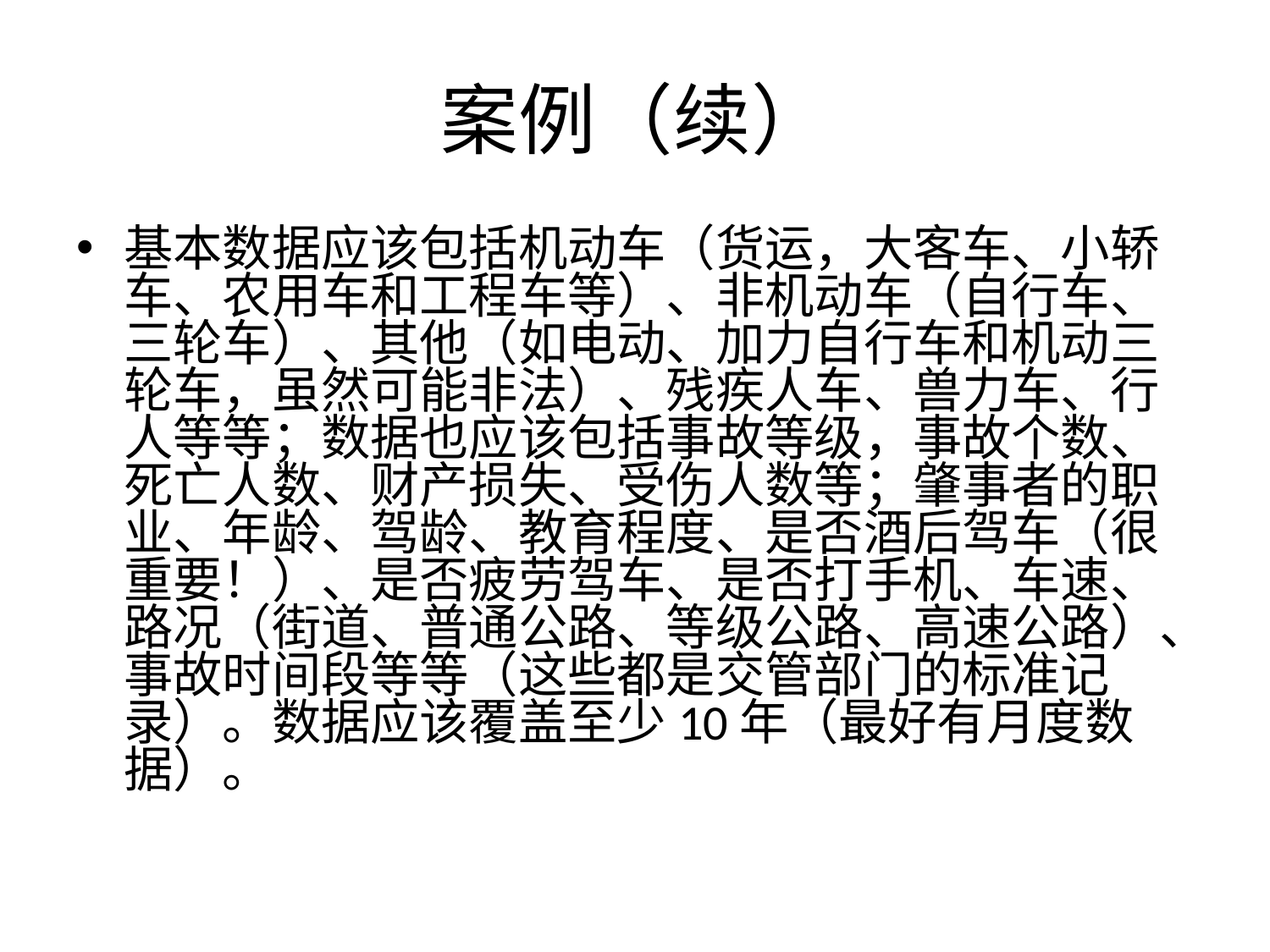

# 案例（续）
基本数据应该包括机动车（货运，大客车、小轿车、农用车和工程车等）、非机动车（自行车、三轮车）、其他（如电动、加力自行车和机动三轮车，虽然可能非法）、残疾人车、兽力车、行人等等；数据也应该包括事故等级，事故个数、死亡人数、财产损失、受伤人数等；肇事者的职业、年龄、驾龄、教育程度、是否酒后驾车（很重要！）、是否疲劳驾车、是否打手机、车速、路况（街道、普通公路、等级公路、高速公路）、事故时间段等等（这些都是交管部门的标准记录）。数据应该覆盖至少10年（最好有月度数据）。